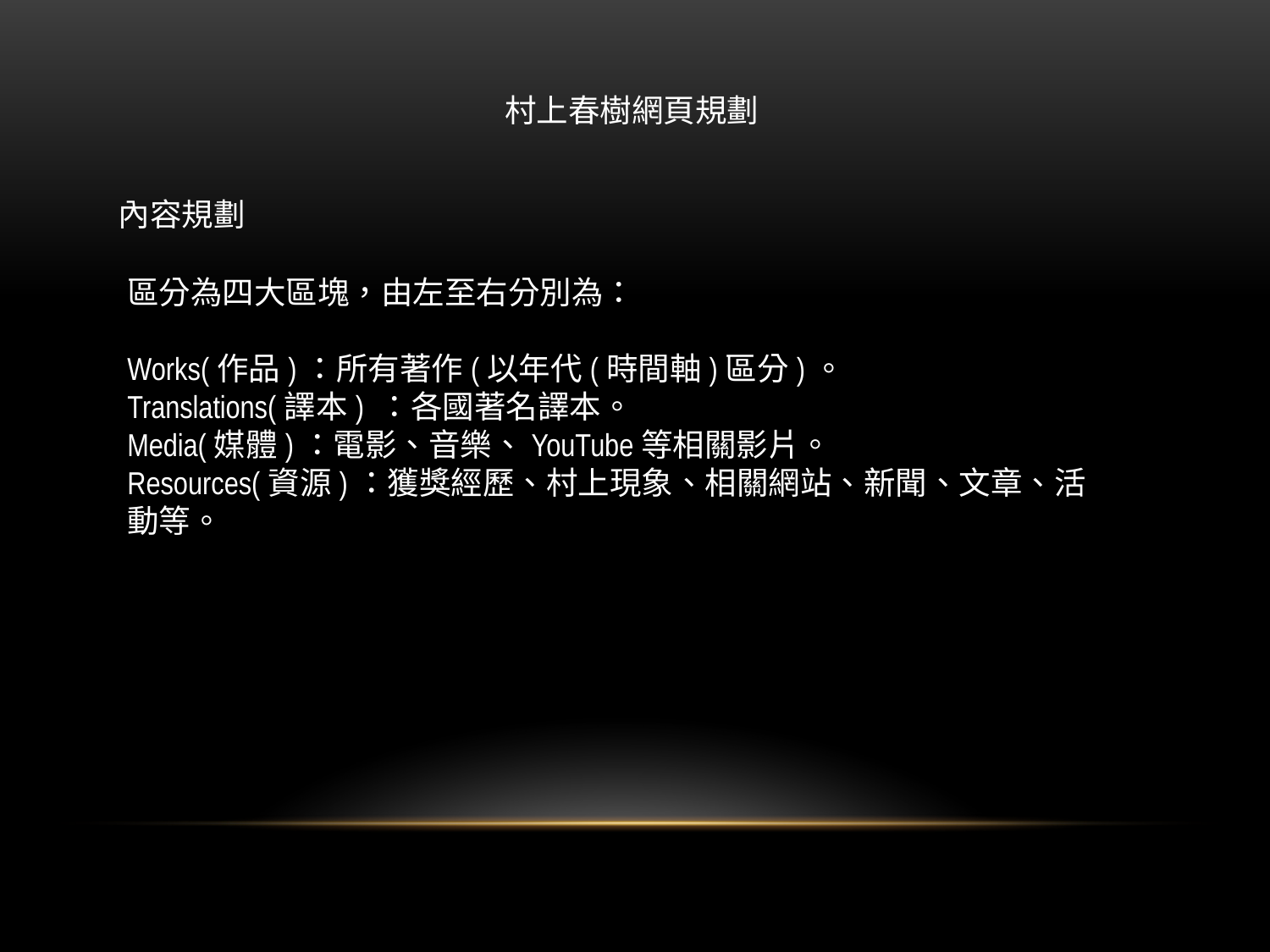

村上春樹網頁規劃

內容規劃
區分為四大區塊，由左至右分別為：

Works(作品)：所有著作(以年代(時間軸)區分)。
Translations(譯本) ：各國著名譯本。
Media(媒體)：電影、音樂、YouTube等相關影片。
Resources(資源)：獲獎經歷、村上現象、相關網站、新聞、文章、活動等。